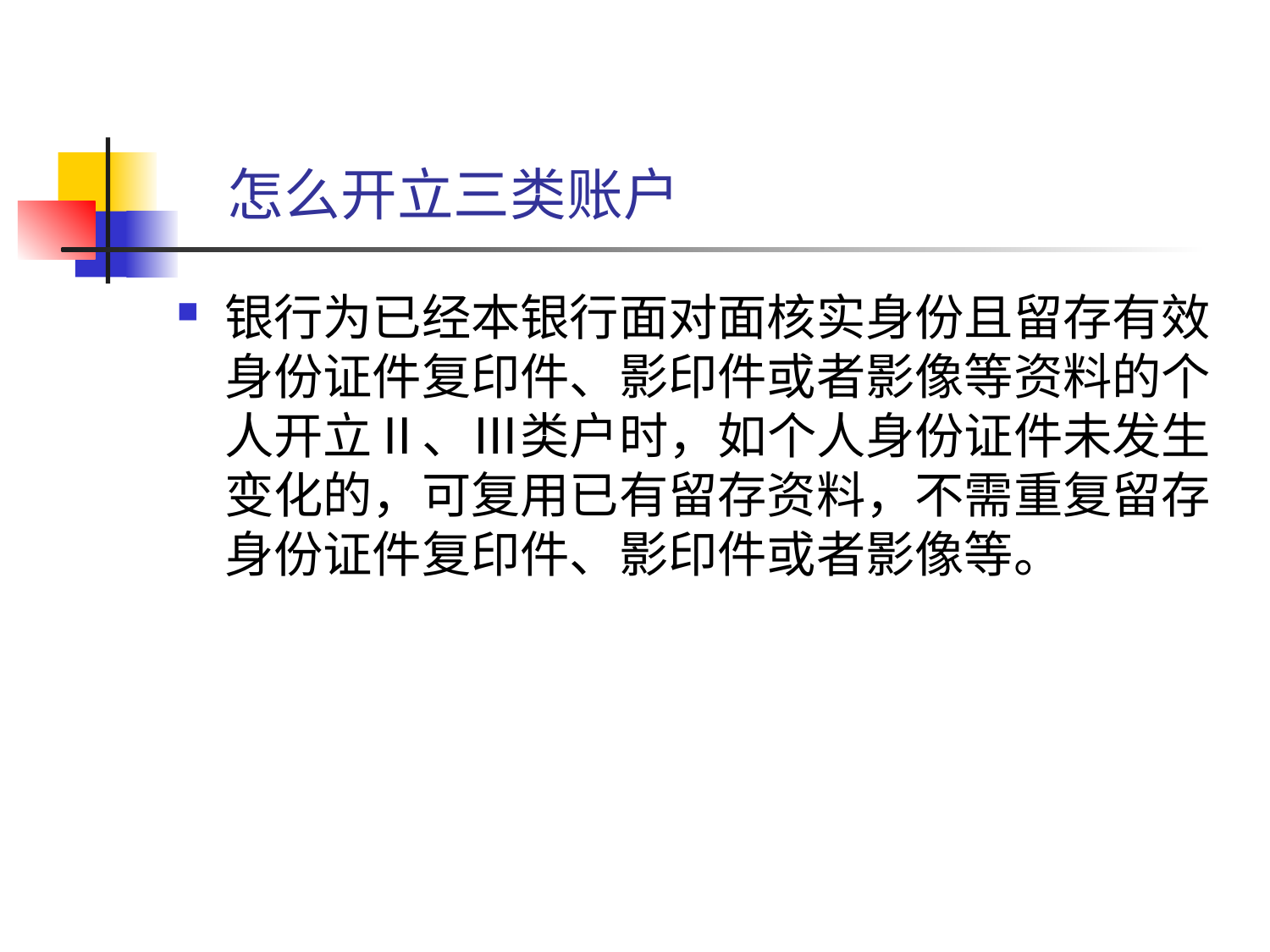

# 怎么开立三类账户
银行为已经本银行面对面核实身份且留存有效身份证件复印件、影印件或者影像等资料的个人开立Ⅱ、Ⅲ类户时，如个人身份证件未发生变化的，可复用已有留存资料，不需重复留存身份证件复印件、影印件或者影像等。